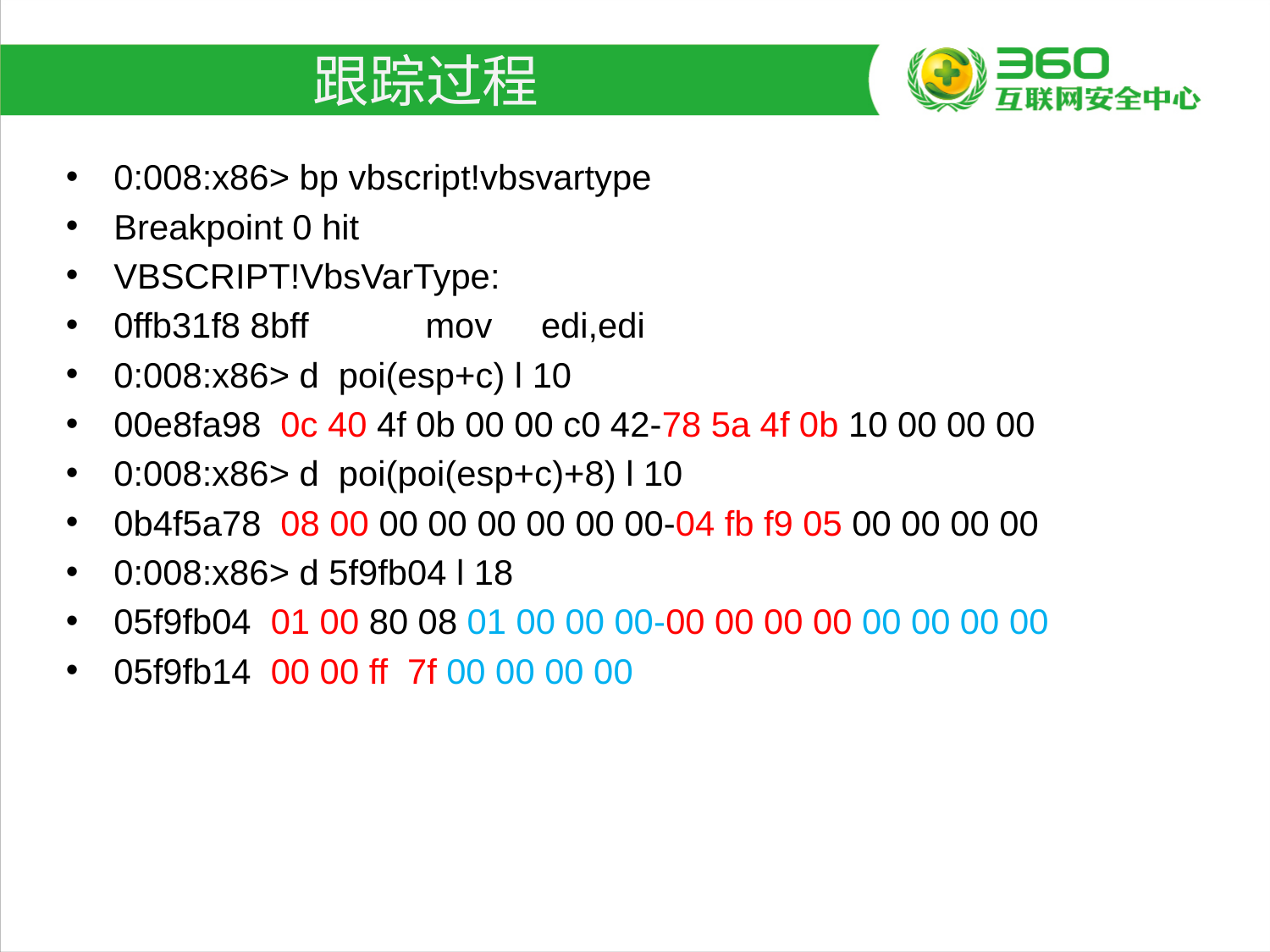

# 跟踪过程
0:008:x86> bp vbscript!vbsvartype
Breakpoint 0 hit
VBSCRIPT!VbsVarType:
0ffb31f8 8bff            mov     edi,edi
0:008:x86> d  poi(esp+c) l 10
00e8fa98  0c 40 4f 0b 00 00 c0 42-78 5a 4f 0b 10 00 00 00
0:008:x86> d  poi(poi(esp+c)+8) l 10
0b4f5a78  08 00 00 00 00 00 00 00-04 fb f9 05 00 00 00 00
0:008:x86> d 5f9fb04 l 18
05f9fb04  01 00 80 08 01 00 00 00-00 00 00 00 00 00 00 00
05f9fb14  00 00 ff  7f 00 00 00 00